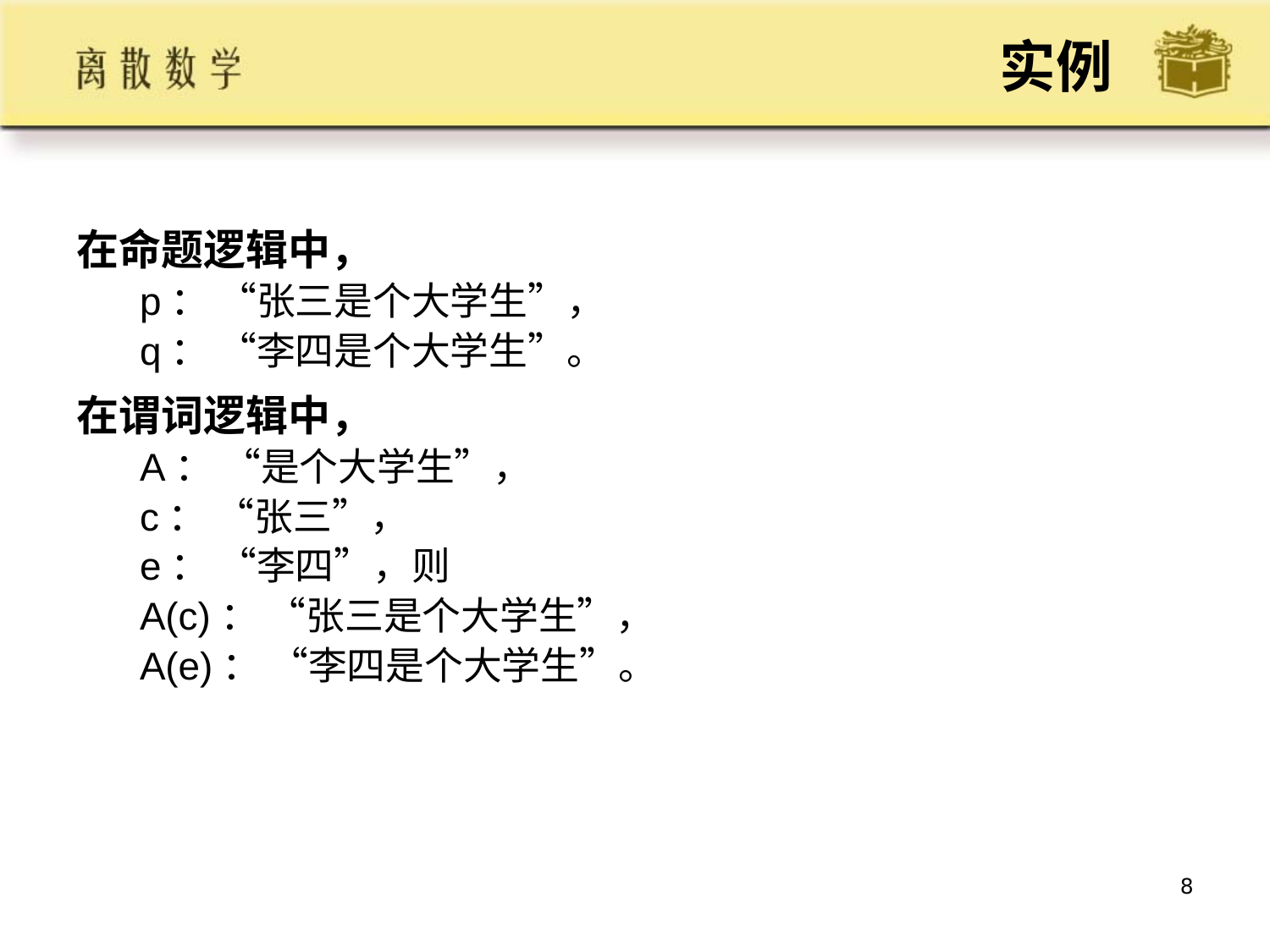

# 实例
在命题逻辑中，
p： “张三是个大学生”，
q： “李四是个大学生”。
在谓词逻辑中，
A： “是个大学生”，
c： “张三”，
e： “李四”，则
A(c)： “张三是个大学生”，
A(e)： “李四是个大学生”。
8